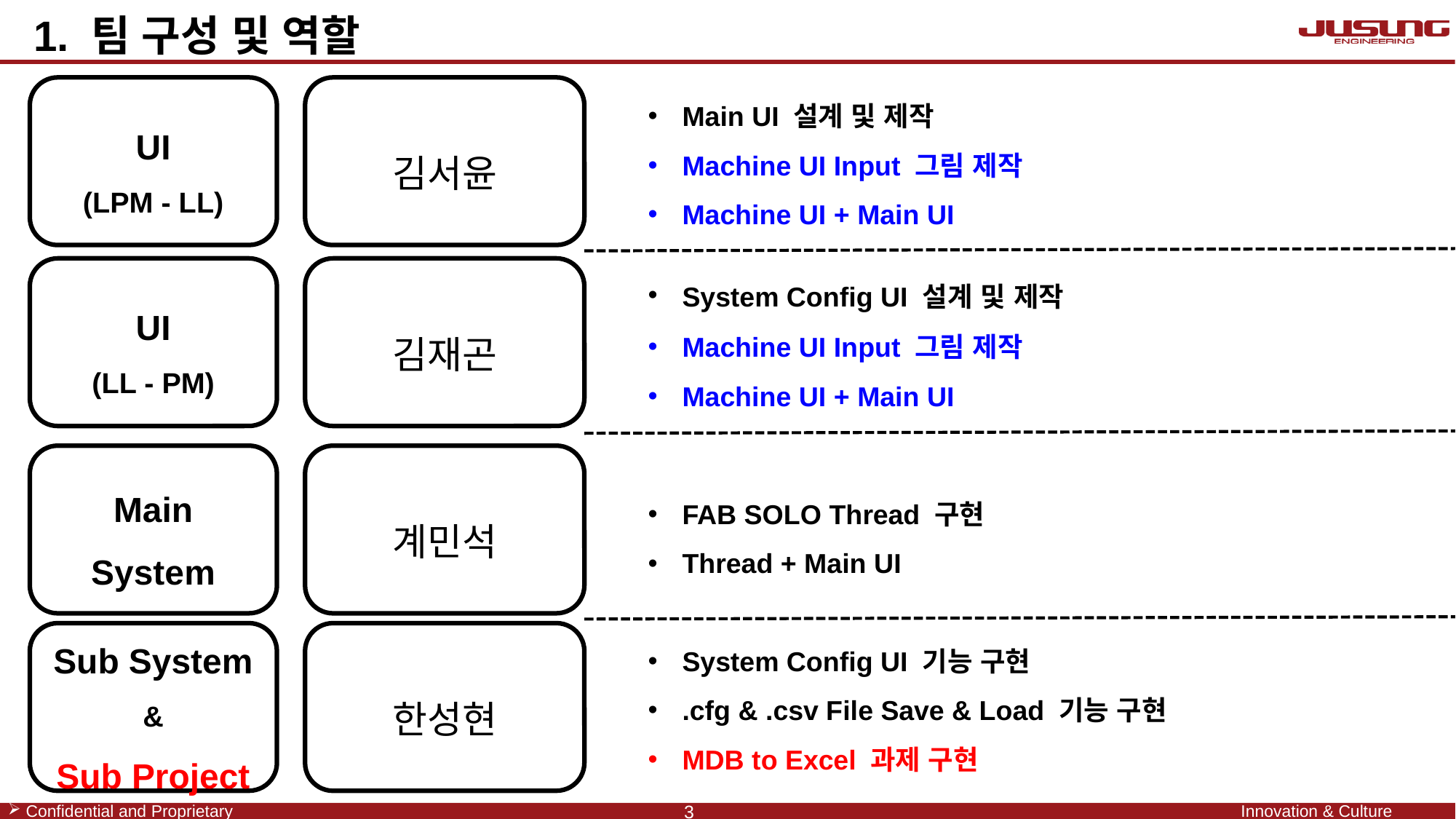

1. 팀 구성 및 역할
UI
(LPM - LL)
김서윤
Main UI 설계 및 제작
Machine UI Input 그림 제작
Machine UI + Main UI
System Config UI 설계 및 제작
Machine UI Input 그림 제작
Machine UI + Main UI
UI
(LL - PM)
김재곤
Main System
계민석
FAB SOLO Thread 구현
Thread + Main UI
System Config UI 기능 구현
.cfg & .csv File Save & Load 기능 구현
MDB to Excel 과제 구현
Sub System
&
Sub Project
한성현
3